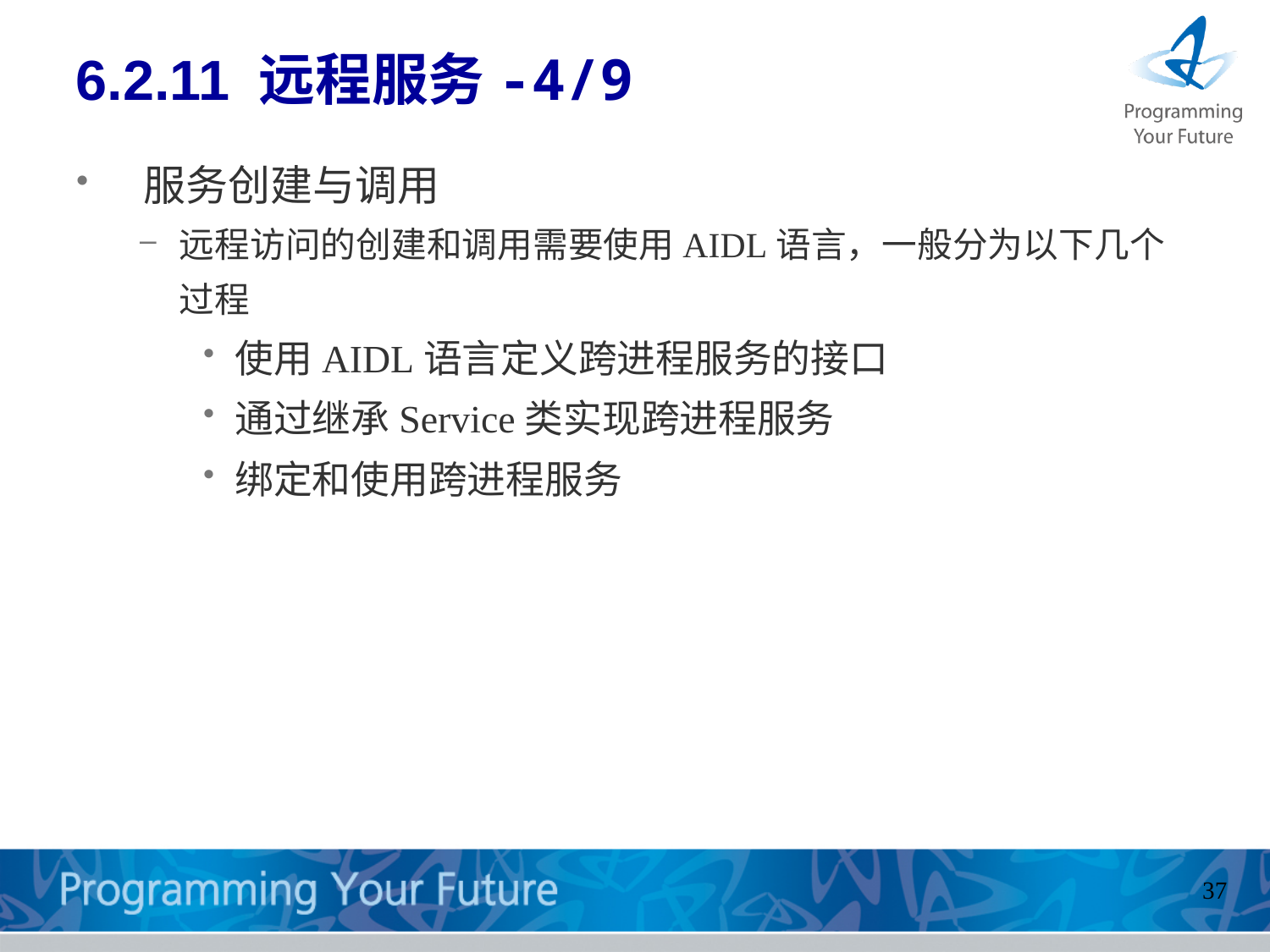

6.2.11 远程服务-4/9
 服务创建与调用
远程访问的创建和调用需要使用AIDL语言，一般分为以下几个过程
使用AIDL语言定义跨进程服务的接口
通过继承Service类实现跨进程服务
绑定和使用跨进程服务